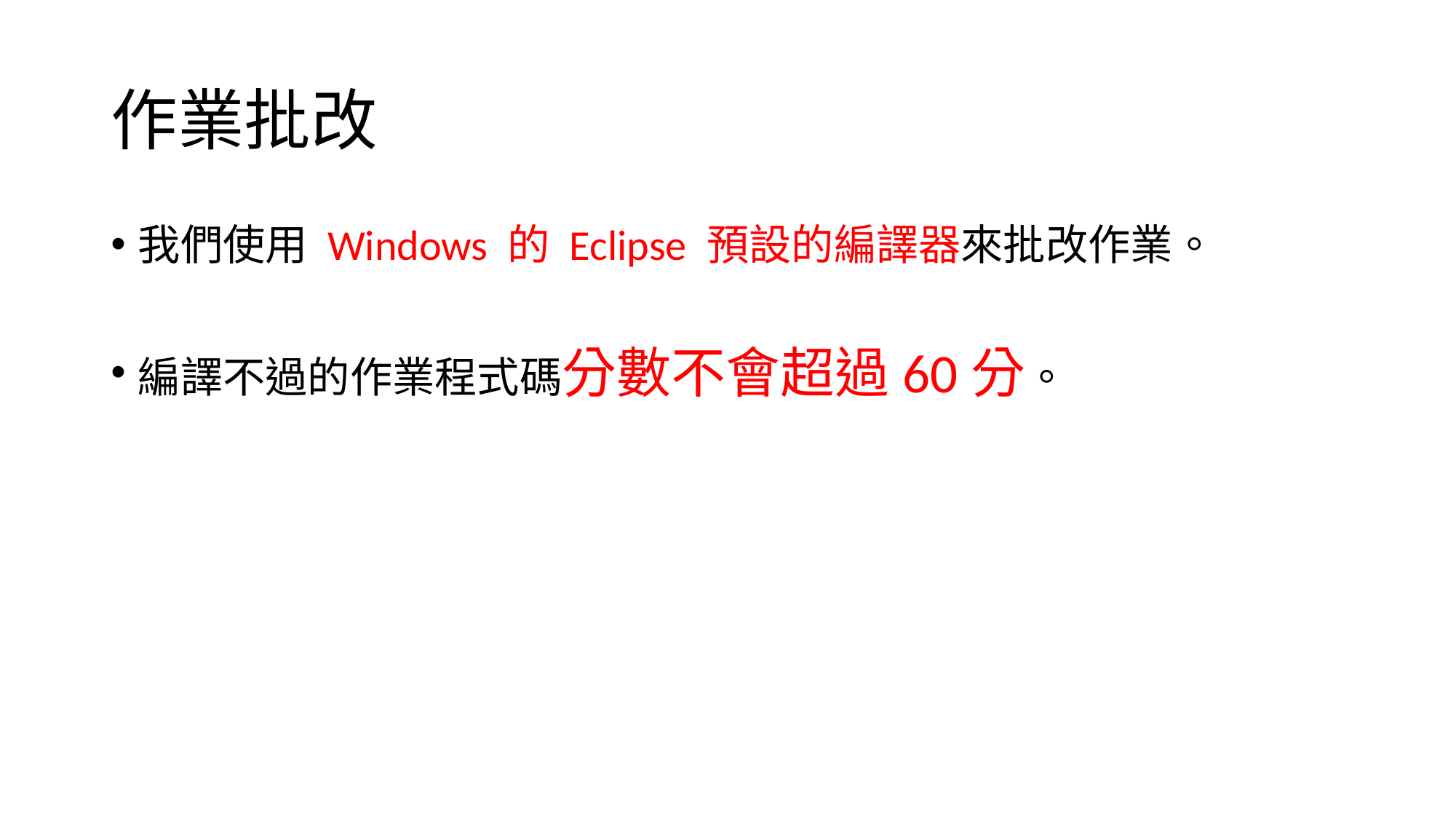

# 作業批改
我們使用 Windows 的 Eclipse 預設的編譯器來批改作業。

編譯不過的作業程式碼分數不會超過60分。